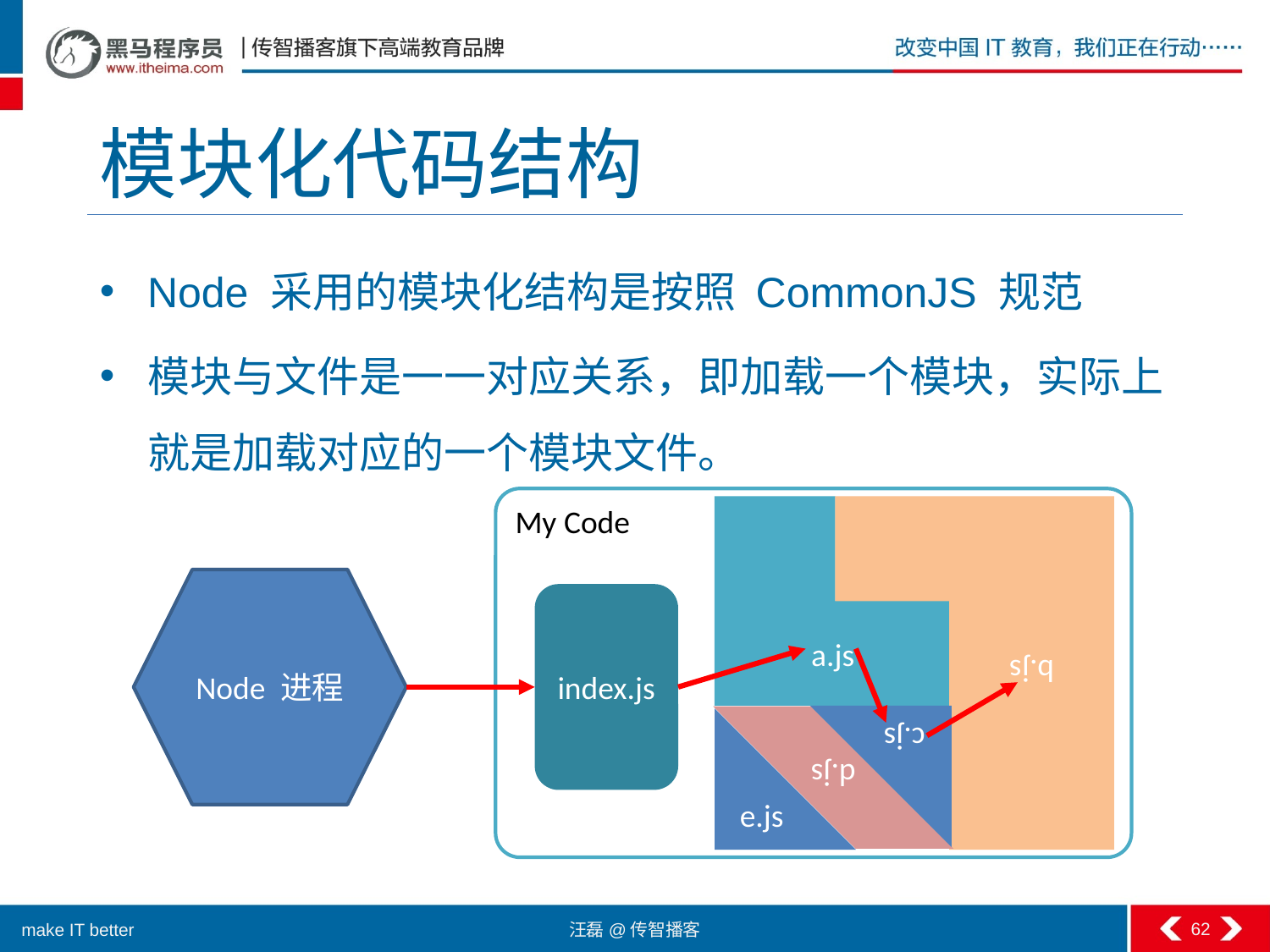

# 模块化代码结构
Node 采用的模块化结构是按照 CommonJS 规范
模块与文件是一一对应关系，即加载一个模块，实际上就是加载对应的一个模块文件。
My Code
b.js
a.js
c.js
d.js
e.js
index.js
Node 进程
62
汪磊@传智播客
make IT better